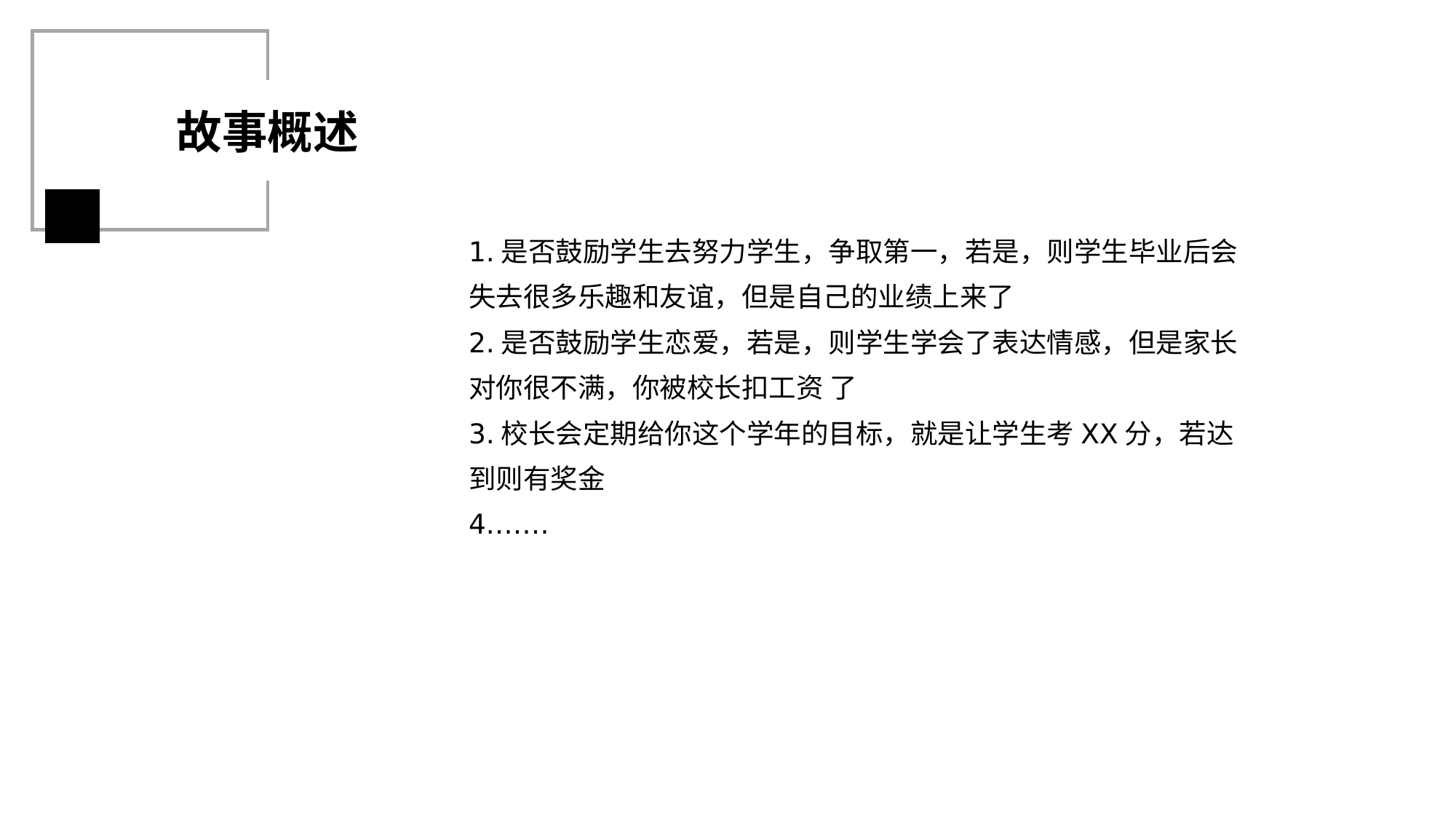

故事概述

1.是否鼓励学生去努力学生，争取第一，若是，则学生毕业后会失去很多乐趣和友谊，但是自己的业绩上来了
2.是否鼓励学生恋爱，若是，则学生学会了表达情感，但是家长对你很不满，你被校长扣工资 了
3.校长会定期给你这个学年的目标，就是让学生考XX分，若达到则有奖金
4.……